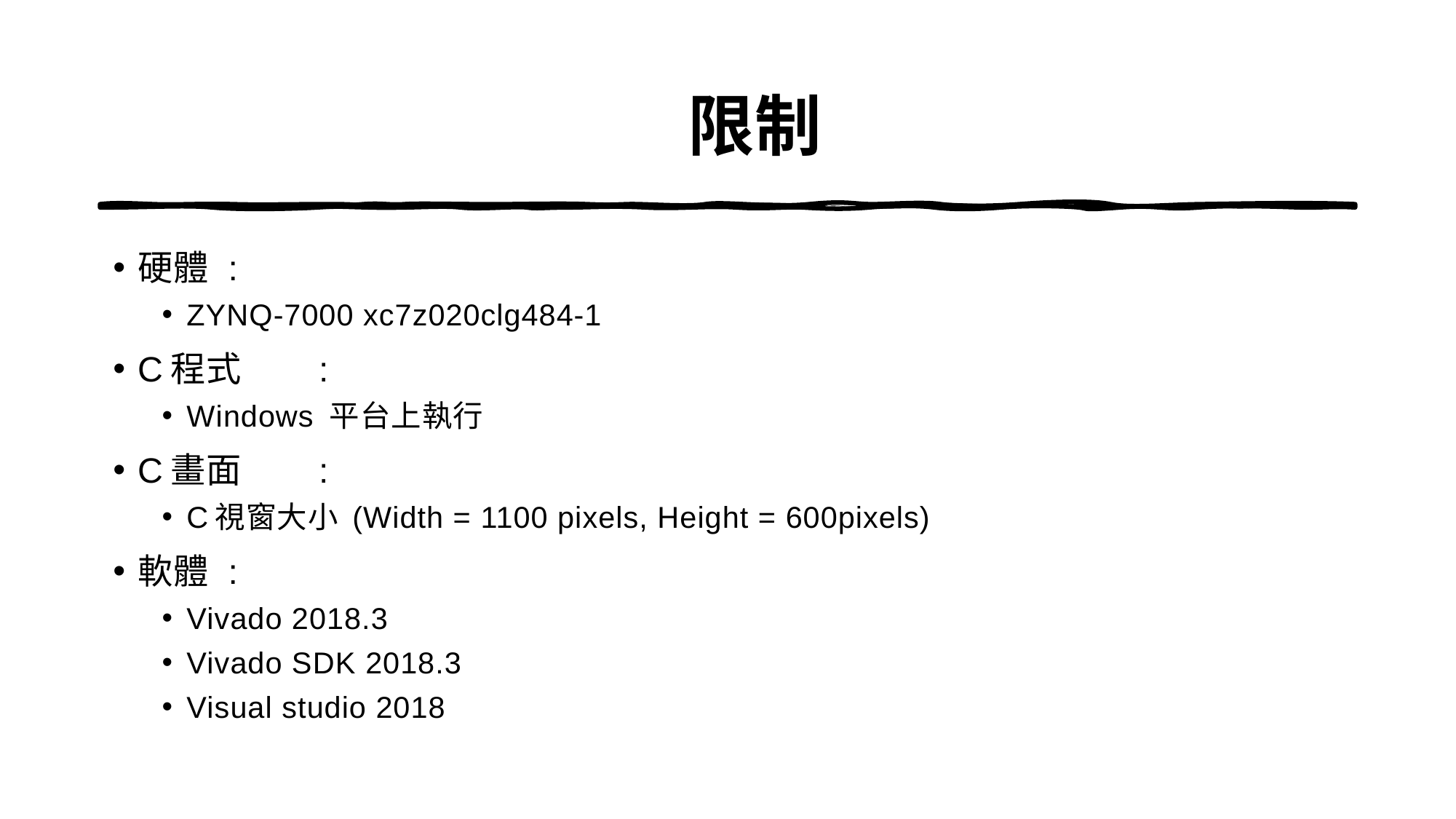

# 限制
硬體		:
ZYNQ-7000 xc7z020clg484-1
C程式 		:
Windows 平台上執行
C畫面		:
C視窗大小 (Width = 1100 pixels, Height = 600pixels)
軟體		:
Vivado 2018.3
Vivado SDK 2018.3
Visual studio 2018